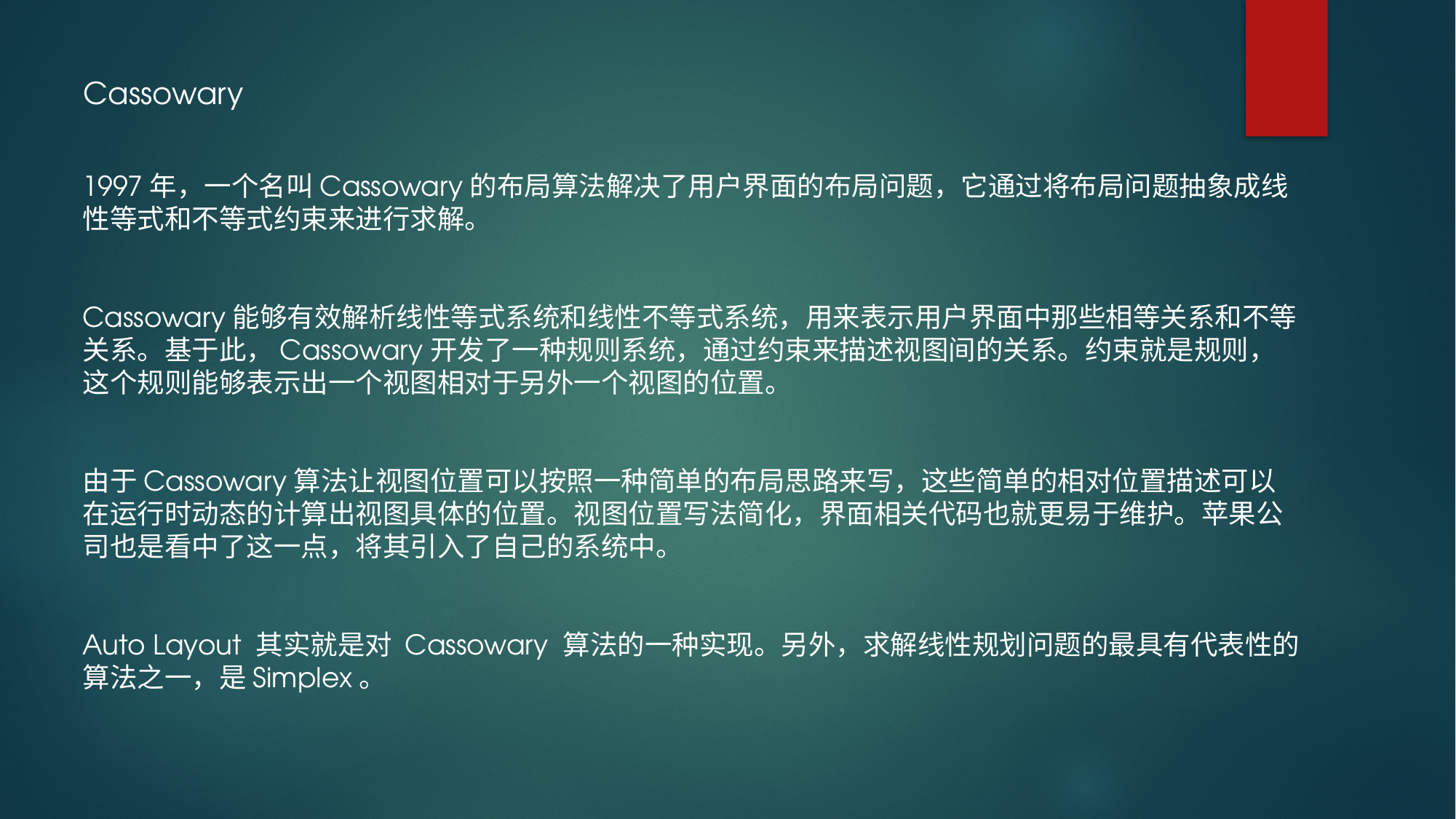

Cassowary
1997年，一个名叫Cassowary的布局算法解决了用户界面的布局问题，它通过将布局问题抽象成线性等式和不等式约束来进行求解。

Cassowary能够有效解析线性等式系统和线性不等式系统，用来表示用户界面中那些相等关系和不等关系。基于此，Cassowary开发了一种规则系统，通过约束来描述视图间的关系。约束就是规则，这个规则能够表示出一个视图相对于另外一个视图的位置。

由于Cassowary算法让视图位置可以按照一种简单的布局思路来写，这些简单的相对位置描述可以在运行时动态的计算出视图具体的位置。视图位置写法简化，界面相关代码也就更易于维护。苹果公司也是看中了这一点，将其引入了自己的系统中。

Auto Layout 其实就是对 Cassowary 算法的一种实现。另外，求解线性规划问题的最具有代表性的算法之一，是Simplex。